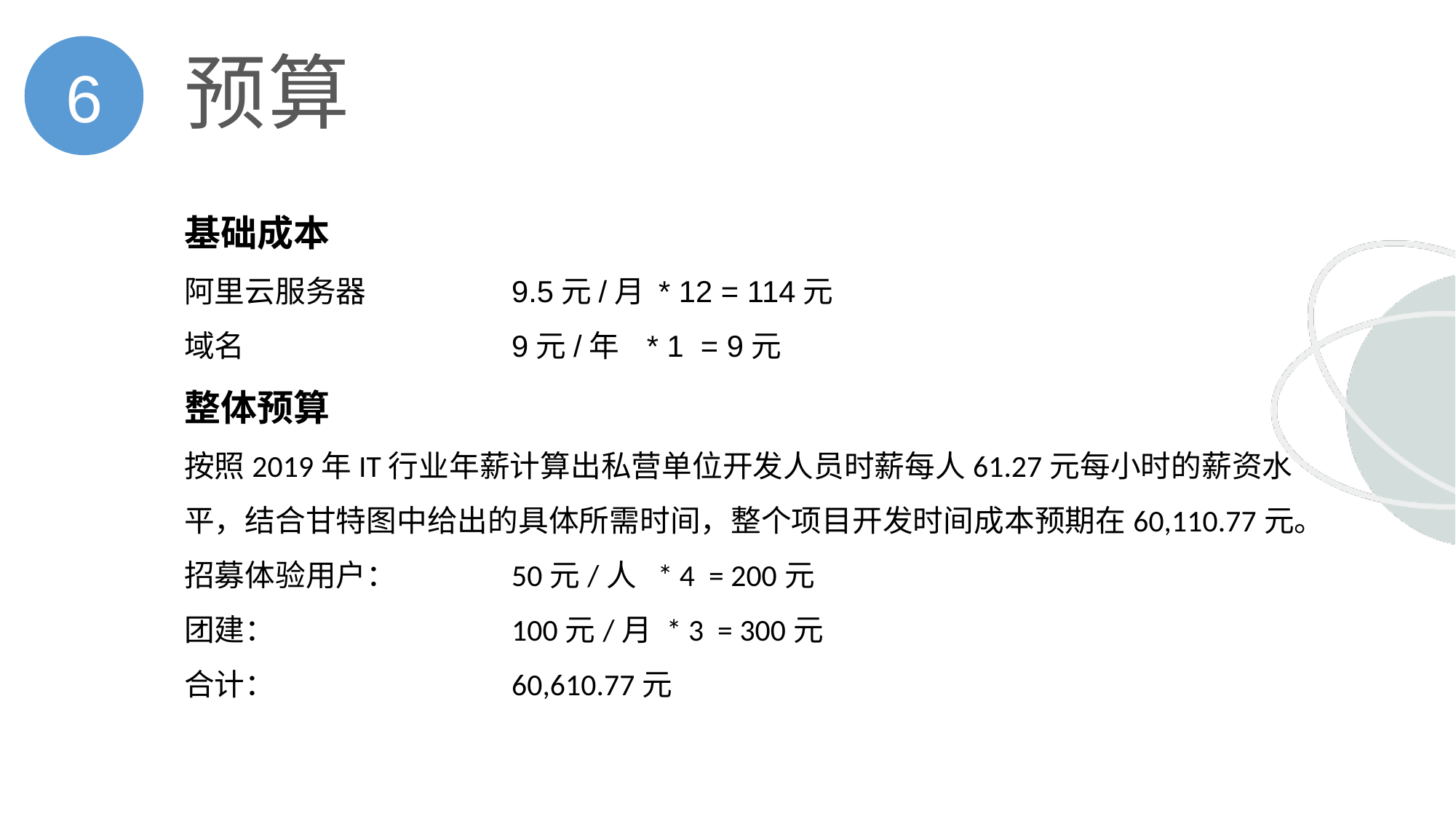

6
# 预算
基础成本
阿里云服务器		9.5元/月 * 12 = 114元
域名        		9元/年   * 1  = 9元
整体预算
按照2019年IT行业年薪计算出私营单位开发人员时薪每人61.27元每小时的薪资水平，结合甘特图中给出的具体所需时间，整个项目开发时间成本预期在60,110.77元。
招募体验用户：		50元/人  * 4  = 200元
团建：			100元/月 * 3  = 300元
合计：			60,610.77元